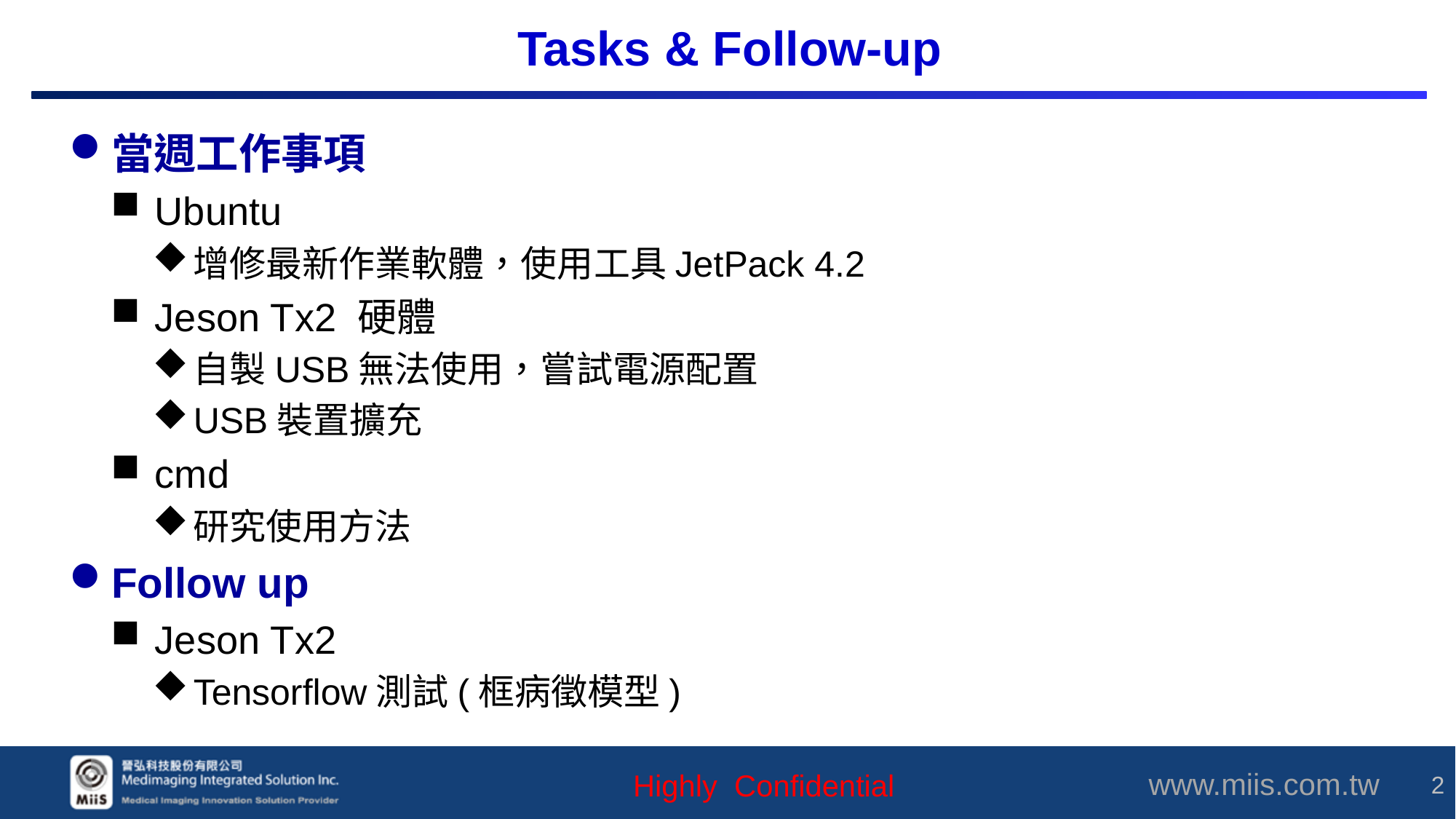

# Tasks & Follow-up
當週工作事項
Ubuntu
增修最新作業軟體，使用工具JetPack 4.2
Jeson Tx2 硬體
自製USB無法使用，嘗試電源配置
USB裝置擴充
cmd
研究使用方法
Follow up
Jeson Tx2
Tensorflow測試(框病徵模型)
2